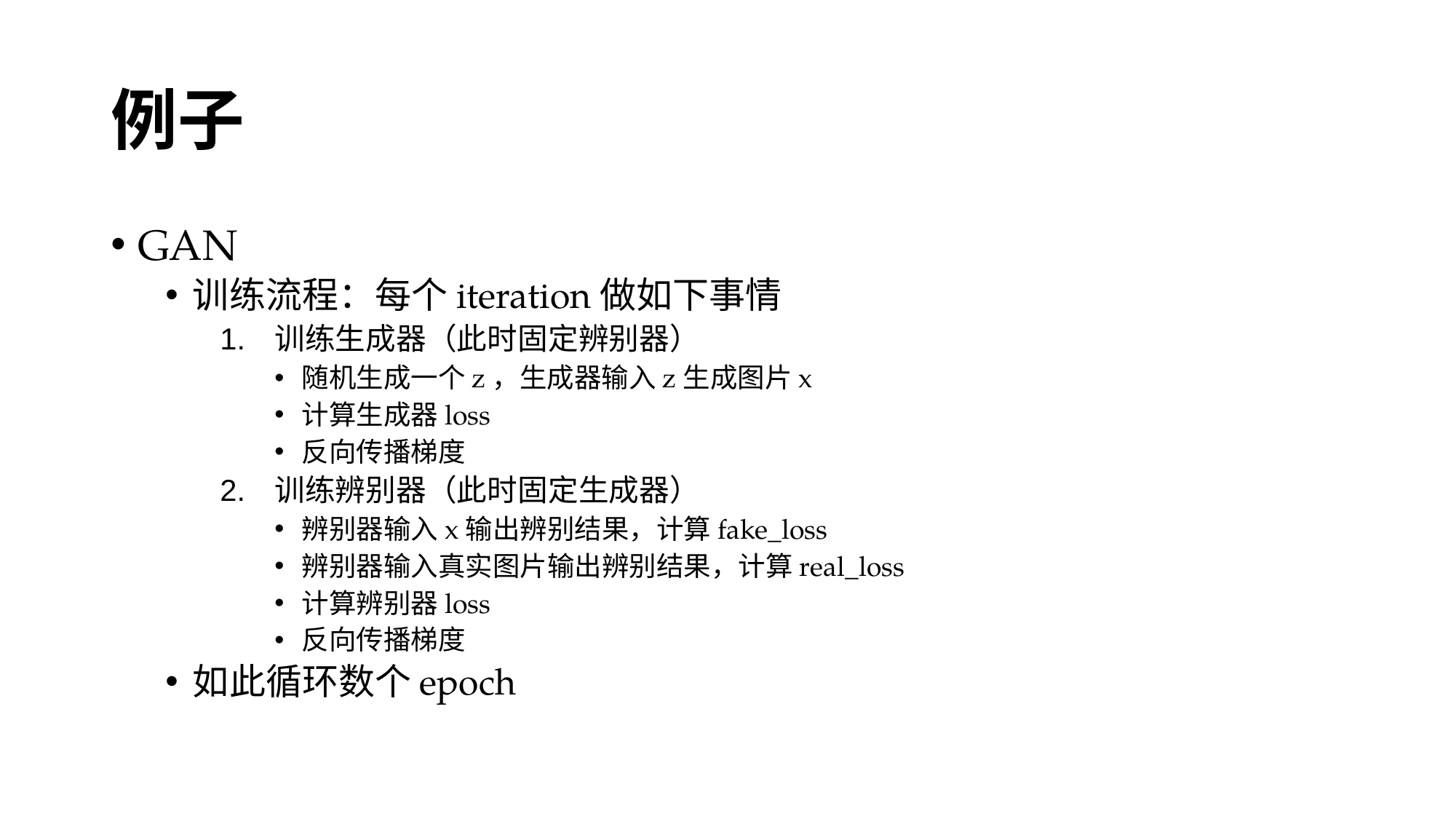

# 例子
GAN
训练流程：每个iteration做如下事情
训练生成器（此时固定辨别器）
随机生成一个z，生成器输入z生成图片x
计算生成器loss
反向传播梯度
训练辨别器（此时固定生成器）
辨别器输入x输出辨别结果，计算fake_loss
辨别器输入真实图片输出辨别结果，计算real_loss
计算辨别器loss
反向传播梯度
如此循环数个epoch